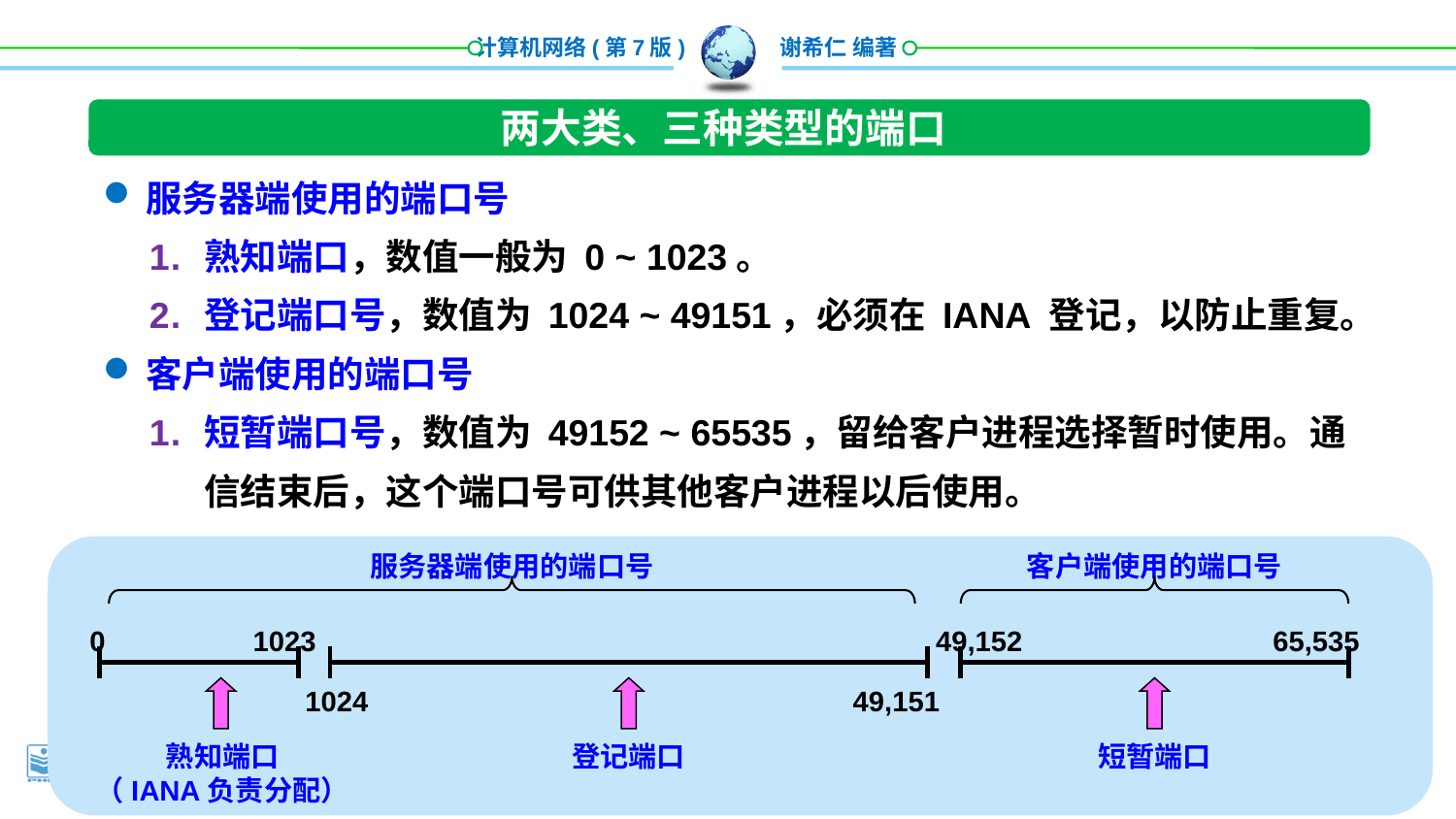

两大类、三种类型的端口

服务器端使用的端口号
熟知端口，数值一般为 0 ~ 1023。
登记端口号，数值为 1024 ~ 49151，必须在 IANA 登记，以防止重复。
客户端使用的端口号
短暂端口号，数值为 49152 ~ 65535，留给客户进程选择暂时使用。通信结束后，这个端口号可供其他客户进程以后使用。

服务器端使用的端口号
客户端使用的端口号
0
1023
49,152
65,535
1024
49,151

熟知端口
（IANA负责分配）
登记端口
短暂端口